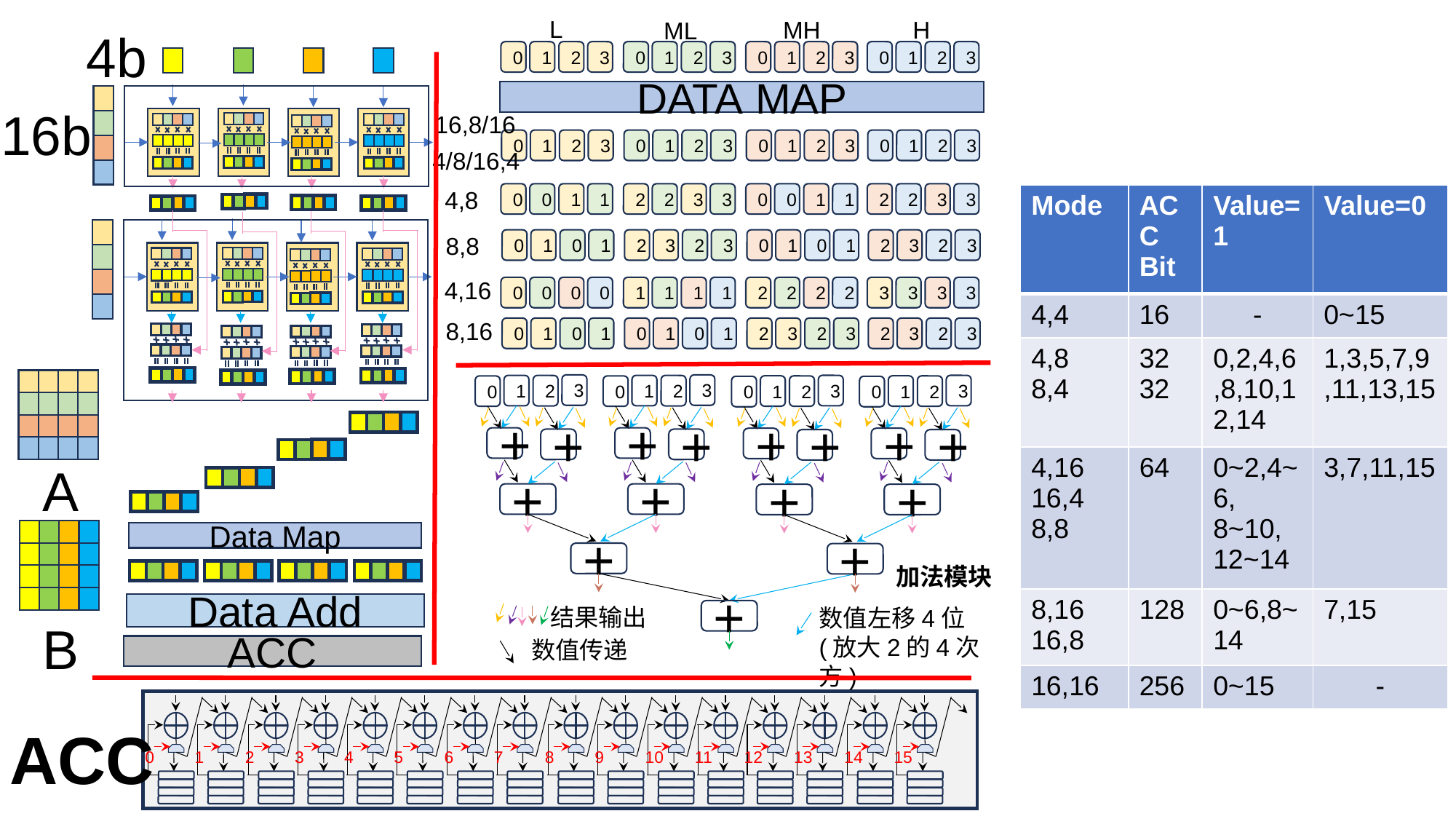

L
H
MH
ML
0
1
2
3
0
1
2
3
0
1
2
3
0
1
2
3
DATA MAP
16,8/16
0
1
2
3
0
1
2
3
0
1
2
3
0
1
2
3
4/8/16,4
4,8
0
0
1
1
2
2
3
3
0
0
1
1
2
2
3
3
8,8
0
1
0
1
2
3
2
3
0
1
0
1
2
3
2
3
4,16
0
0
0
0
1
1
1
1
2
2
2
2
3
3
3
3
8,16
0
1
0
1
0
1
0
1
2
3
2
3
2
3
2
3
4b

16b

Data Map

Data Add
ACC

3
3
3
3
1
1
2
2
1
1
2
2
0
0
0
0
+
+
+
+
+
+
+
+
+
+
+
+
+
+
加法模块
结果输出
数值左移4位(放大2的4次方)
+
A

B
数值传递

0

1

2

3

4

5

6

7

8

9

10

11

12

13

14

15
ACC
| Mode | ACC Bit | Value=1 | Value=0 |
| --- | --- | --- | --- |
| 4,4 | 16 | - | 0~15 |
| 4,8 8,4 | 32 32 | 0,2,4,6,8,10,12,14 | 1,3,5,7,9,11,13,15 |
| 4,16 16,4 8,8 | 64 | 0~2,4~6, 8~10, 12~14 | 3,7,11,15 |
| 8,16 16,8 | 128 | 0~6,8~14 | 7,15 |
| 16,16 | 256 | 0~15 | - |